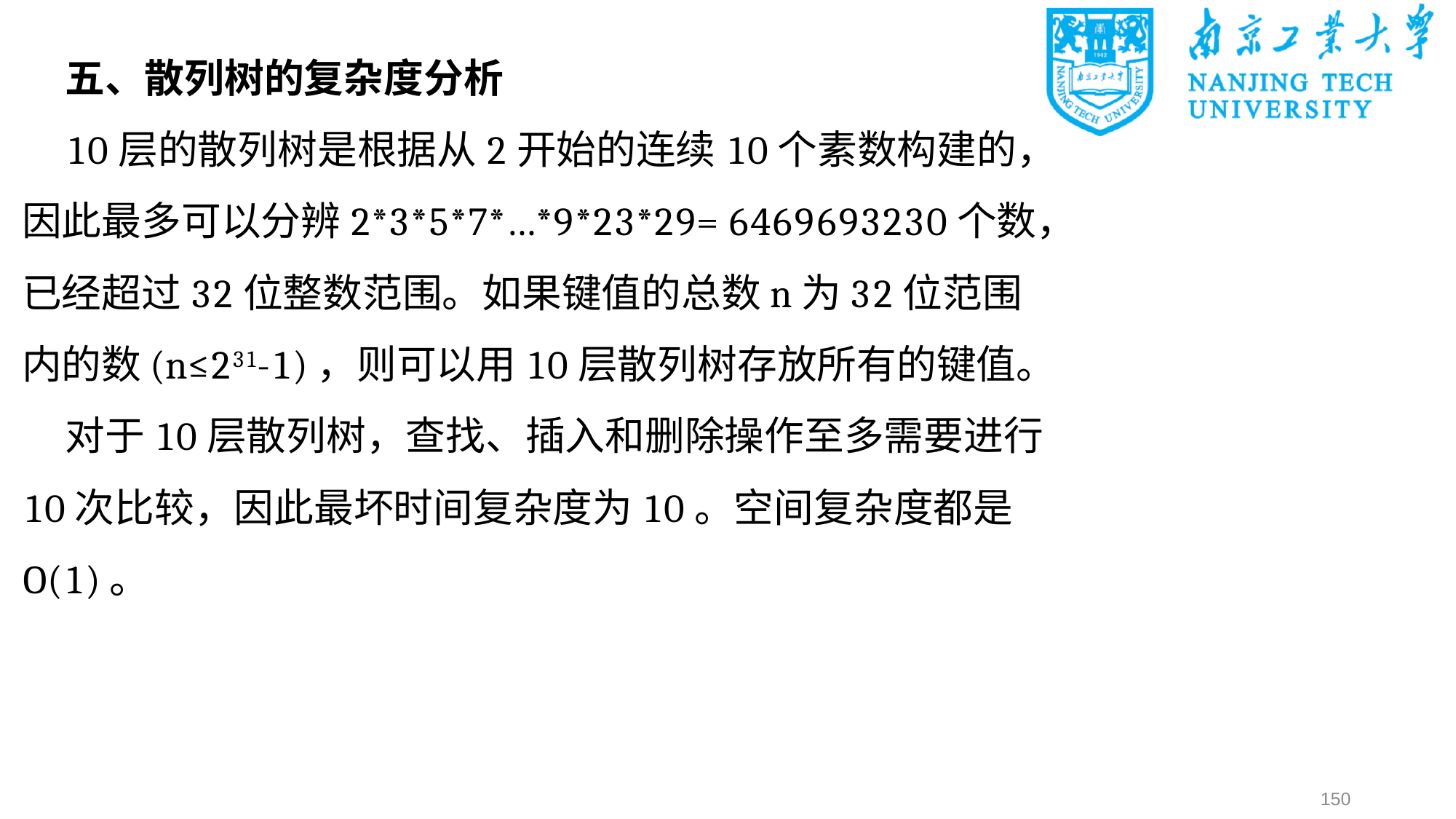

五、散列树的复杂度分析
10层的散列树是根据从2开始的连续10个素数构建的，因此最多可以分辨2*3*5*7*…*9*23*29= 6469693230个数，已经超过32位整数范围。如果键值的总数n为32位范围内的数(n≤231-1)，则可以用10层散列树存放所有的键值。
对于10层散列树，查找、插入和删除操作至多需要进行10次比较，因此最坏时间复杂度为10。空间复杂度都是O(1)。
150